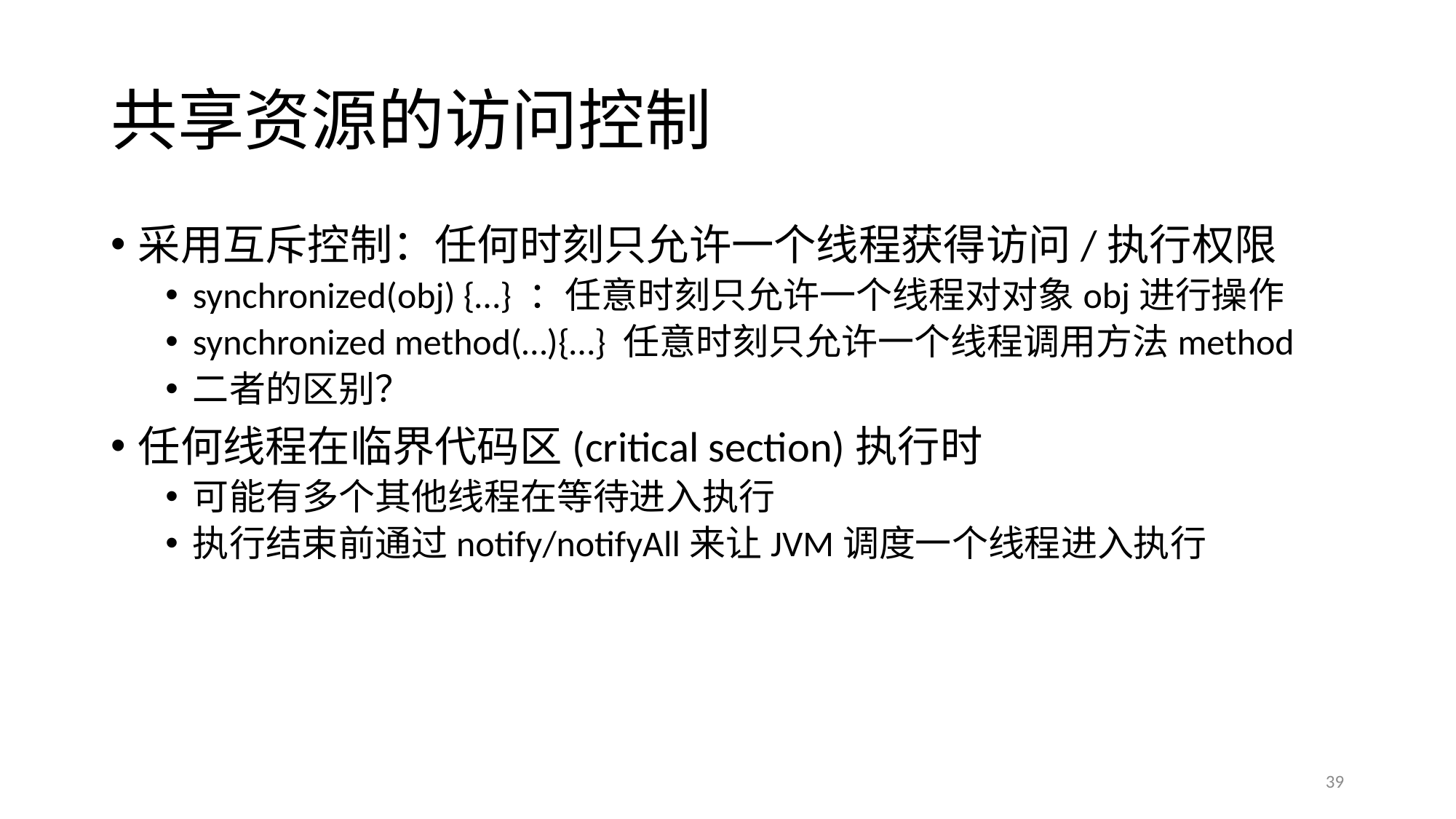

# 共享资源的访问控制
采用互斥控制：任何时刻只允许一个线程获得访问/执行权限
synchronized(obj) {…} ：任意时刻只允许一个线程对对象obj进行操作
synchronized method(…){…} 任意时刻只允许一个线程调用方法method
二者的区别？
任何线程在临界代码区(critical section)执行时
可能有多个其他线程在等待进入执行
执行结束前通过notify/notifyAll来让JVM调度一个线程进入执行
39